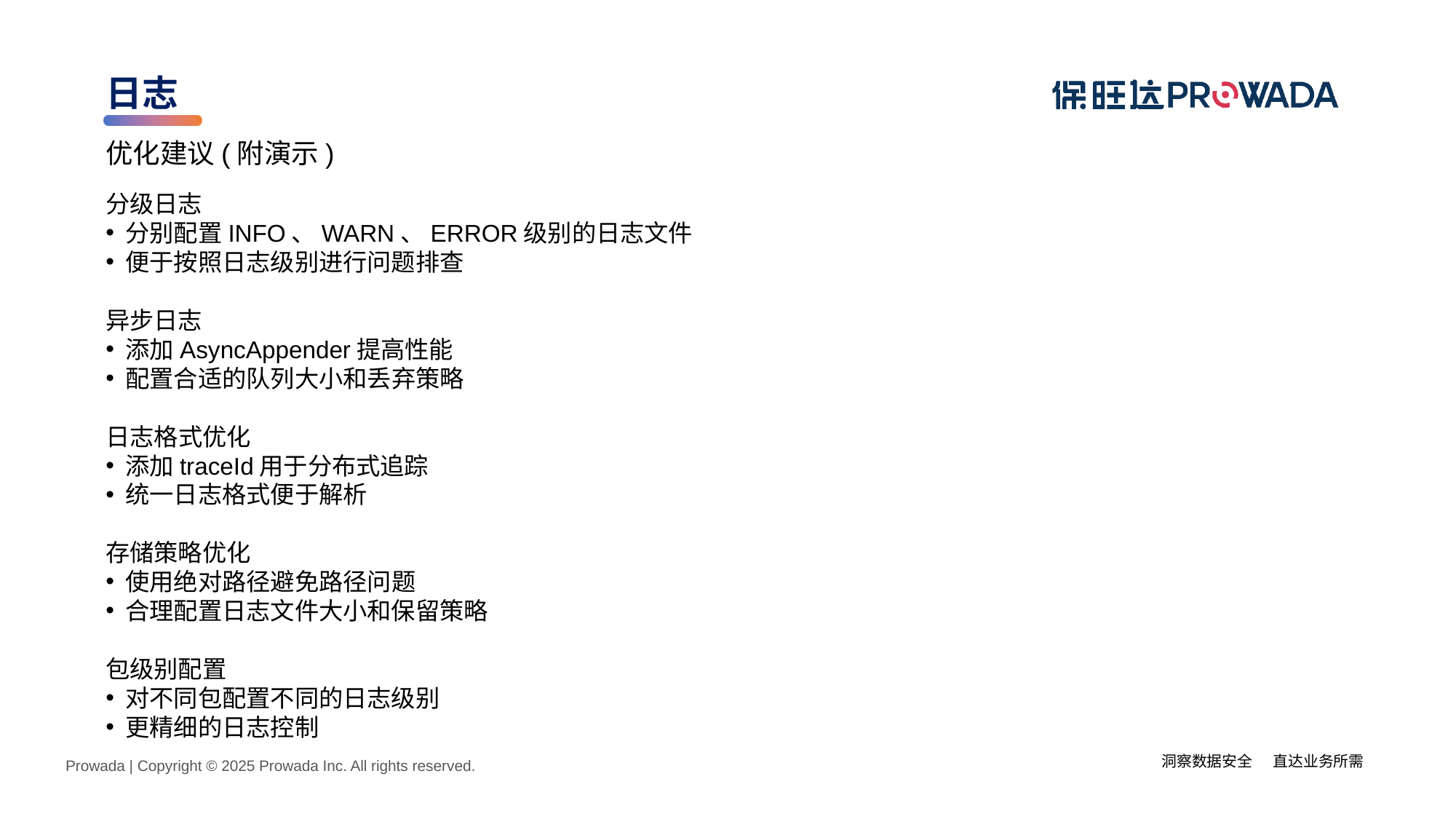

日志
优化建议(附演示)

分级日志
 分别配置INFO、WARN、ERROR级别的日志文件
 便于按照日志级别进行问题排查

异步日志
 添加AsyncAppender提高性能
 配置合适的队列大小和丢弃策略

日志格式优化
 添加traceId用于分布式追踪
 统一日志格式便于解析

存储策略优化
 使用绝对路径避免路径问题
 合理配置日志文件大小和保留策略

包级别配置
 对不同包配置不同的日志级别
 更精细的日志控制